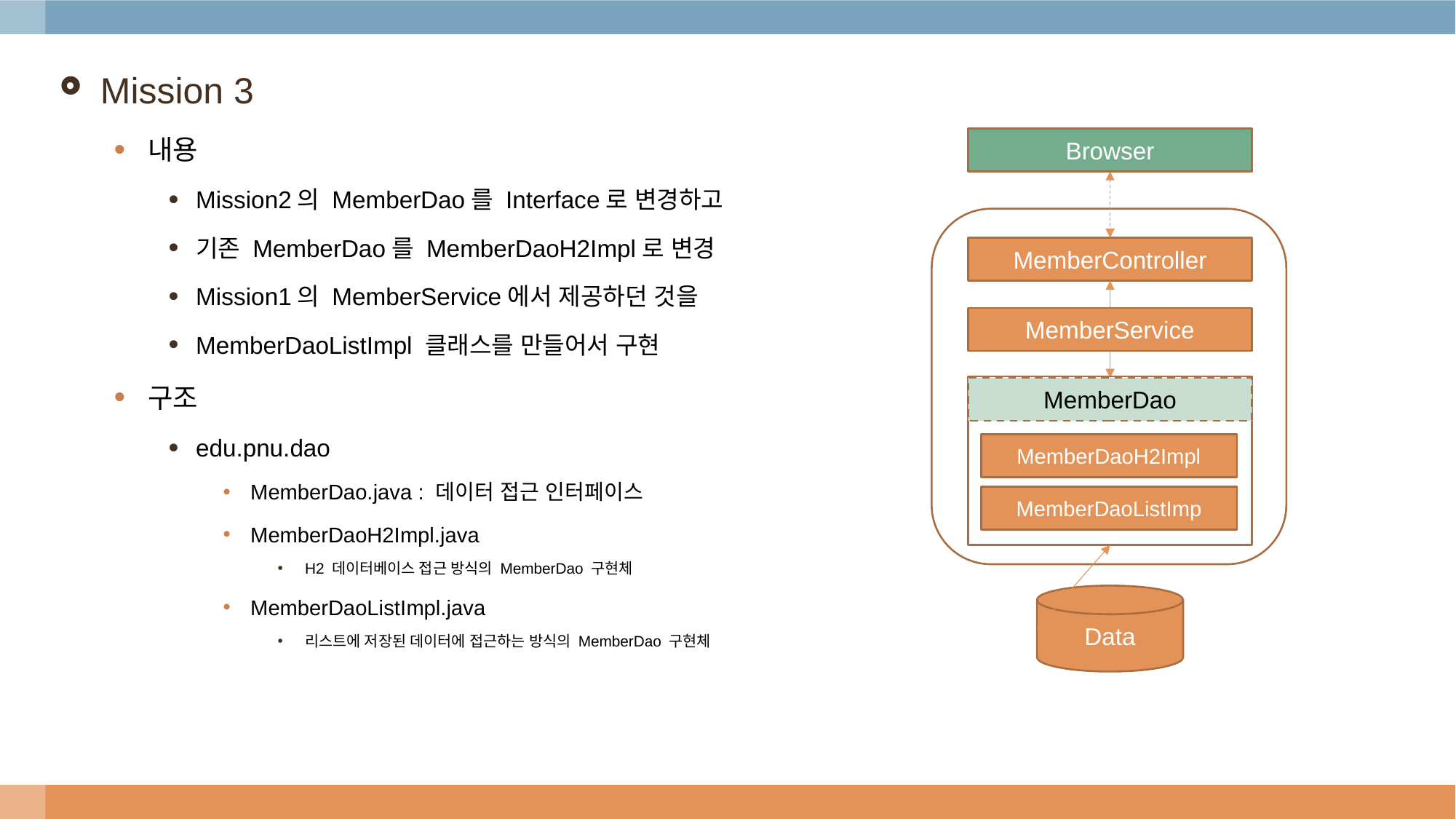

Mission 3
내용
Mission2의 MemberDao를 Interface로 변경하고
기존 MemberDao를 MemberDaoH2Impl로 변경
Mission1의 MemberService에서 제공하던 것을
MemberDaoListImpl 클래스를 만들어서 구현
구조
edu.pnu.dao
MemberDao.java : 데이터 접근 인터페이스
MemberDaoH2Impl.java
H2 데이터베이스 접근 방식의 MemberDao 구현체
MemberDaoListImpl.java
리스트에 저장된 데이터에 접근하는 방식의 MemberDao 구현체
Browser

MemberController
MemberService

MemberDao
MemberDaoH2Impl
MemberDaoListImp
Data